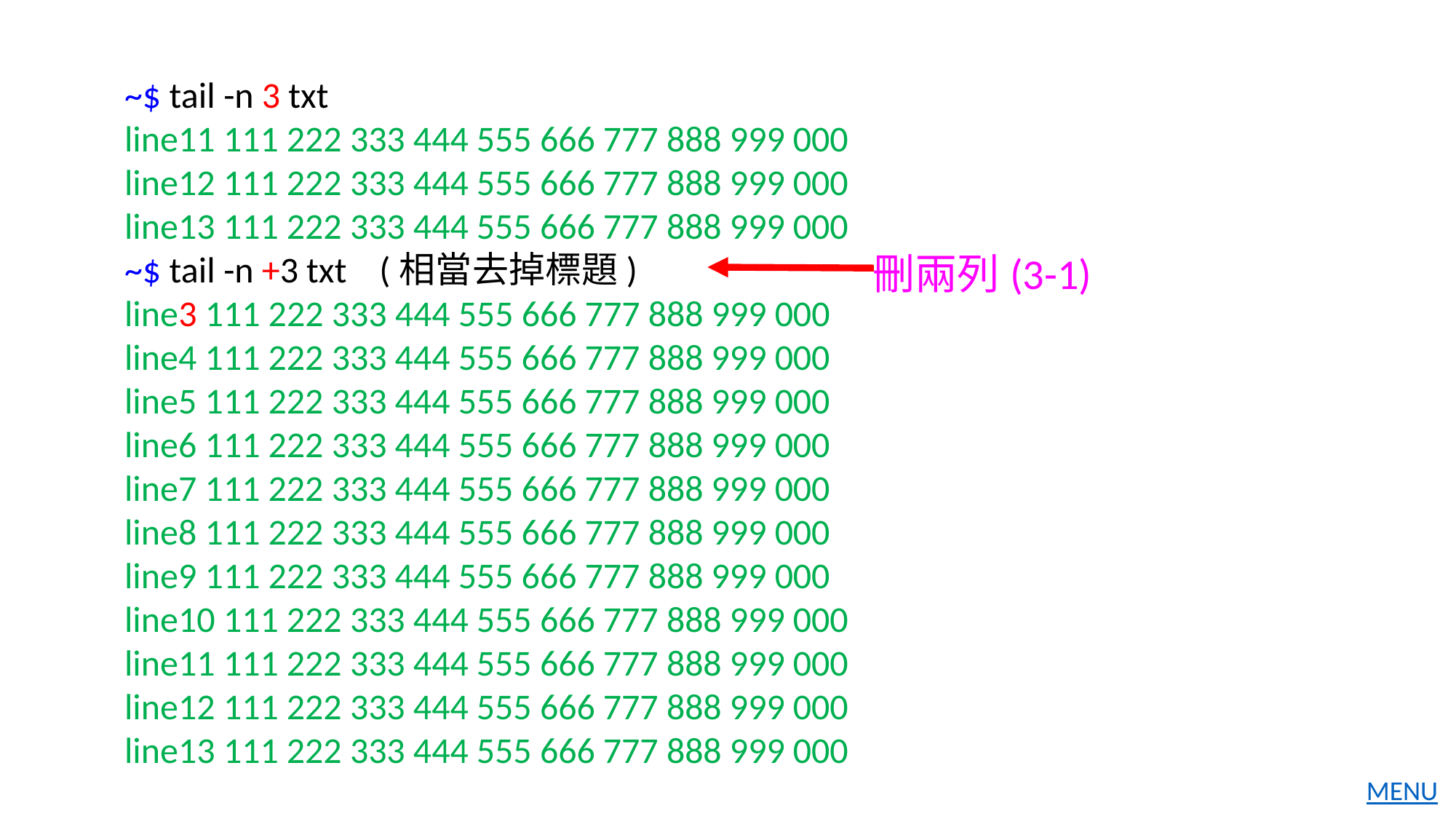

~$ tail -n 3 txt
line11 111 222 333 444 555 666 777 888 999 000
line12 111 222 333 444 555 666 777 888 999 000
line13 111 222 333 444 555 666 777 888 999 000
~$ tail -n +3 txt    (相當去掉標題)
line3 111 222 333 444 555 666 777 888 999 000
line4 111 222 333 444 555 666 777 888 999 000
line5 111 222 333 444 555 666 777 888 999 000
line6 111 222 333 444 555 666 777 888 999 000
line7 111 222 333 444 555 666 777 888 999 000
line8 111 222 333 444 555 666 777 888 999 000
line9 111 222 333 444 555 666 777 888 999 000
line10 111 222 333 444 555 666 777 888 999 000
line11 111 222 333 444 555 666 777 888 999 000
line12 111 222 333 444 555 666 777 888 999 000
line13 111 222 333 444 555 666 777 888 999 000

刪兩列(3-1)